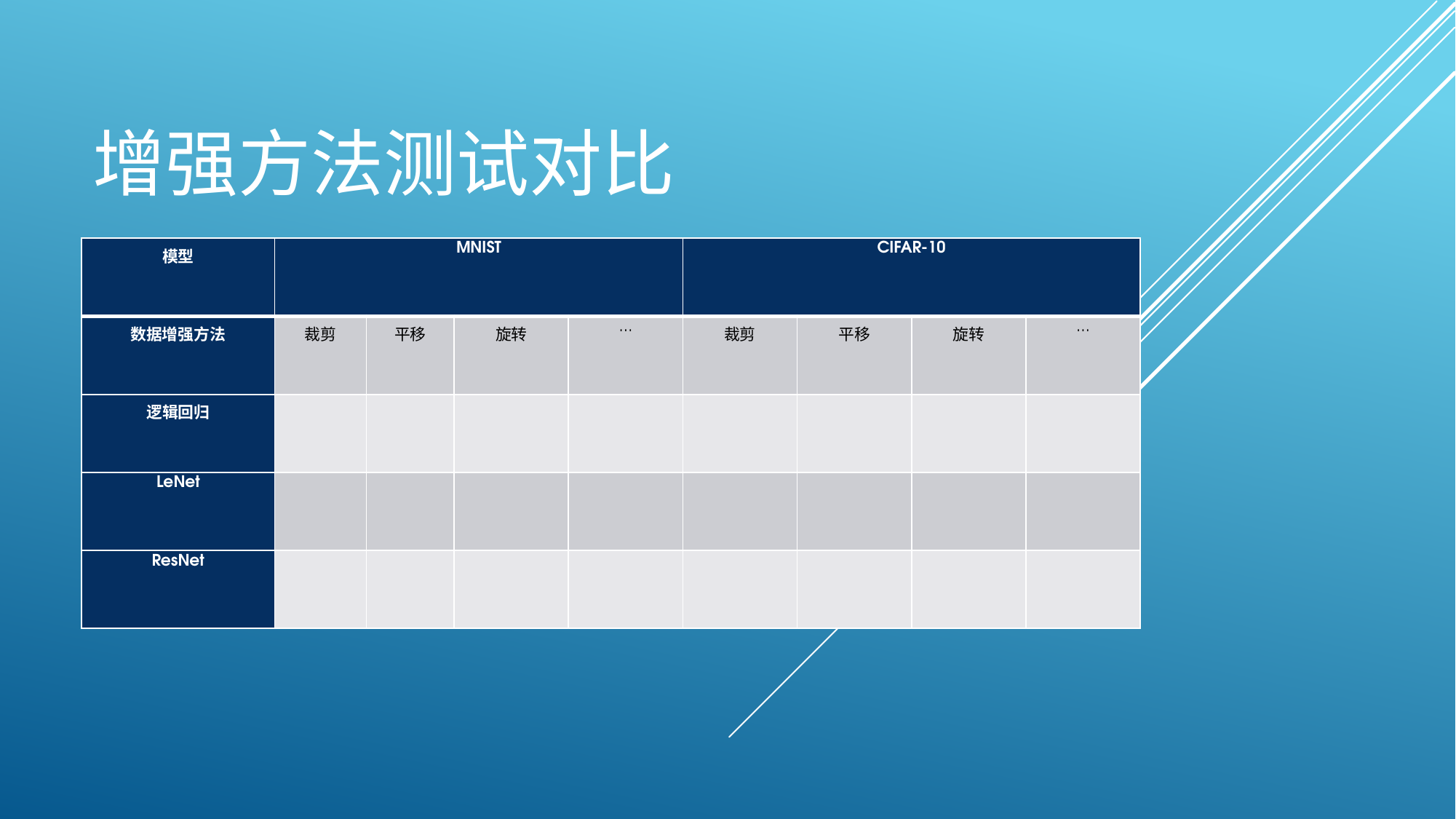

# 增强方法测试对比

| 模型 | MNIST |  |  |  | CIFAR-10 |  |  |  |
| --- | --- | --- | --- | --- | --- | --- | --- | --- |
| 数据增强方法 | 裁剪 | 平移 | 旋转 | … | 裁剪 | 平移 | 旋转 | … |
| 逻辑回归 |  |  |  |  |  |  |  |  |
| LeNet |  |  |  |  |  |  |  |  |
| ResNet |  |  |  |  |  |  |  |  |